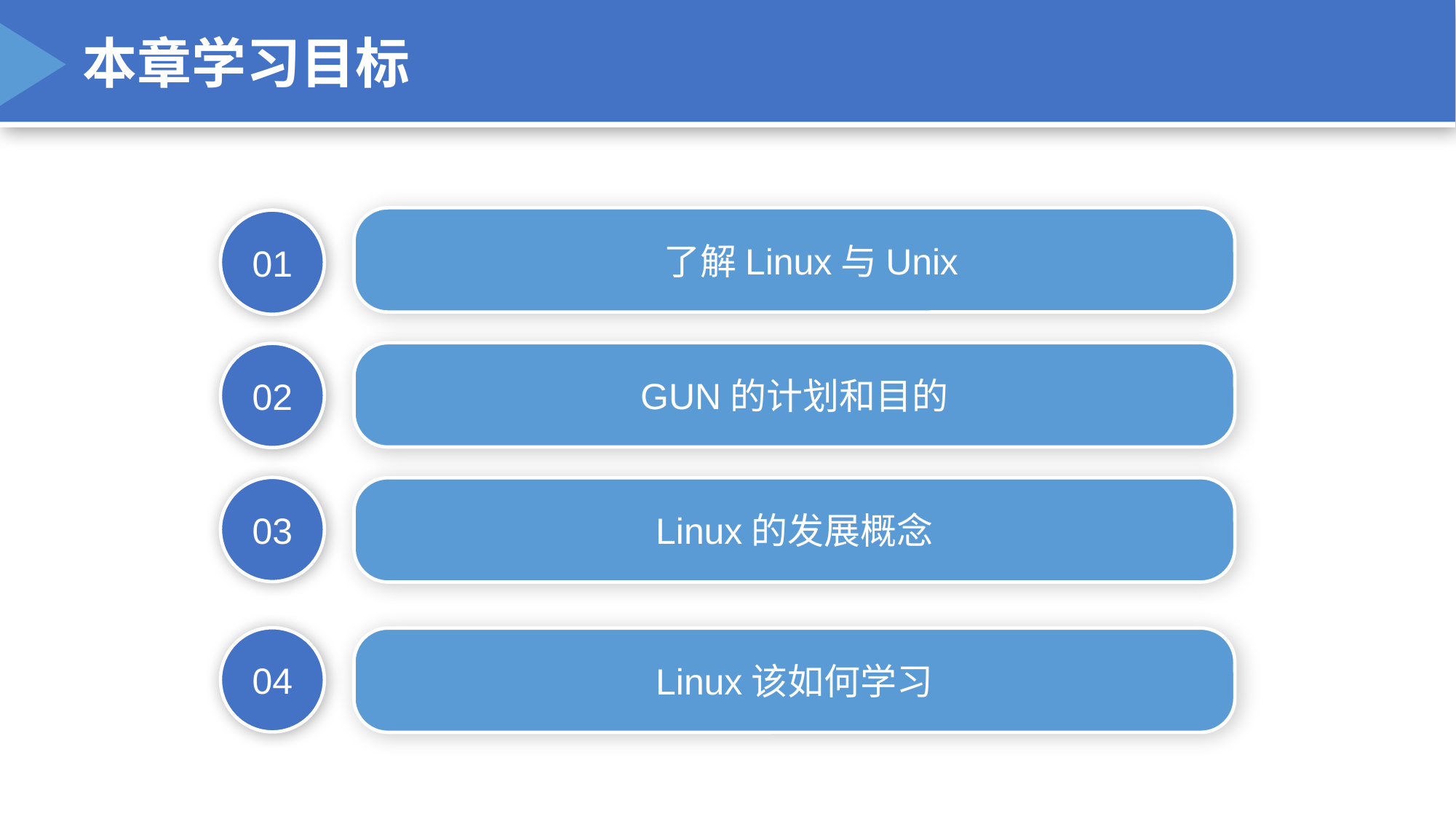

本章学习目标

   了解Linux与Unix
01
GUN的计划和目的
02
03
Linux的发展概念
04
Linux该如何学习